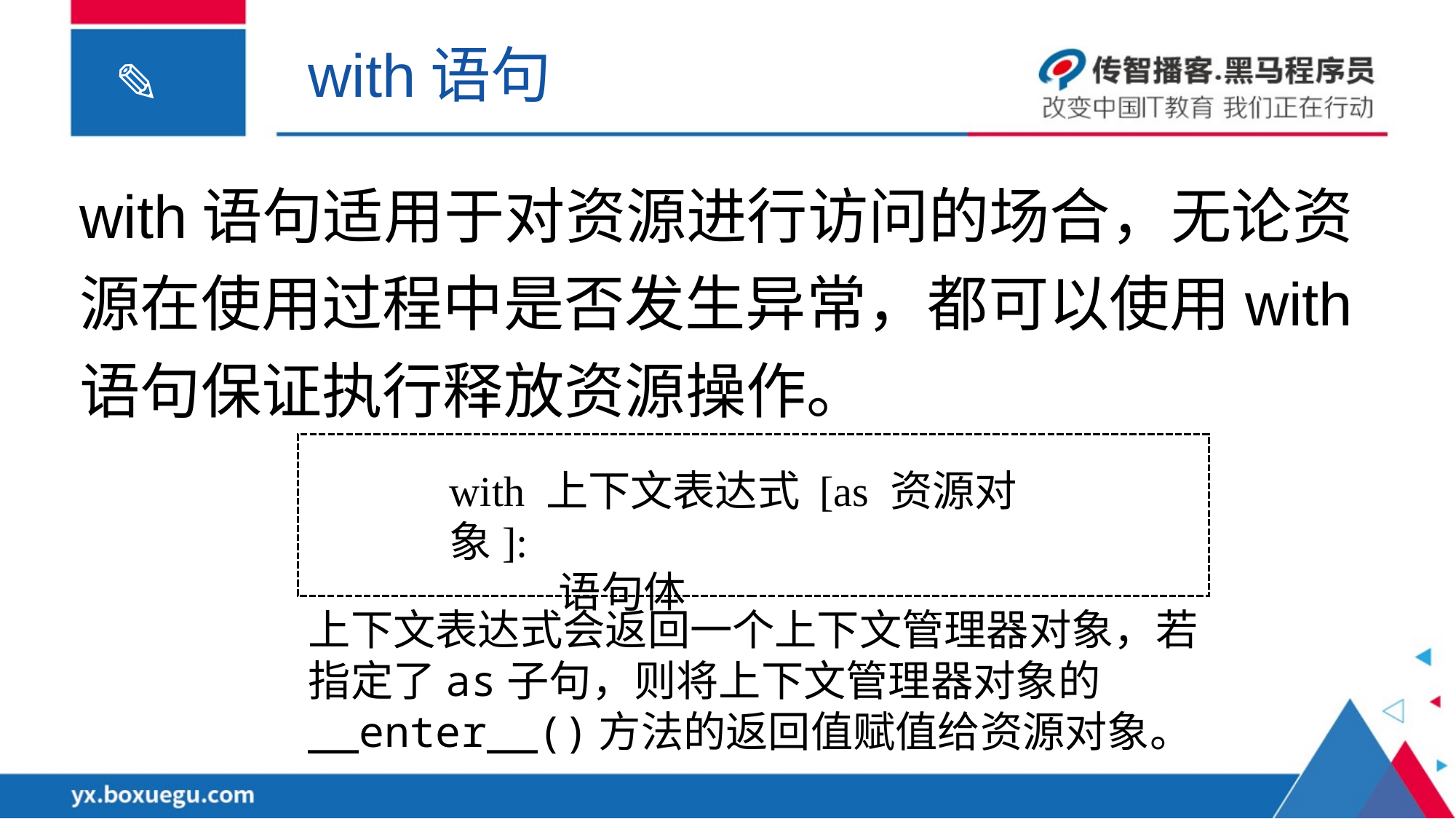

with语句
with语句适用于对资源进行访问的场合，无论资源在使用过程中是否发生异常，都可以使用with语句保证执行释放资源操作。

with 上下文表达式 [as 资源对象]:
	语句体
上下文表达式会返回一个上下文管理器对象，若指定了as子句，则将上下文管理器对象的__enter__()方法的返回值赋值给资源对象。